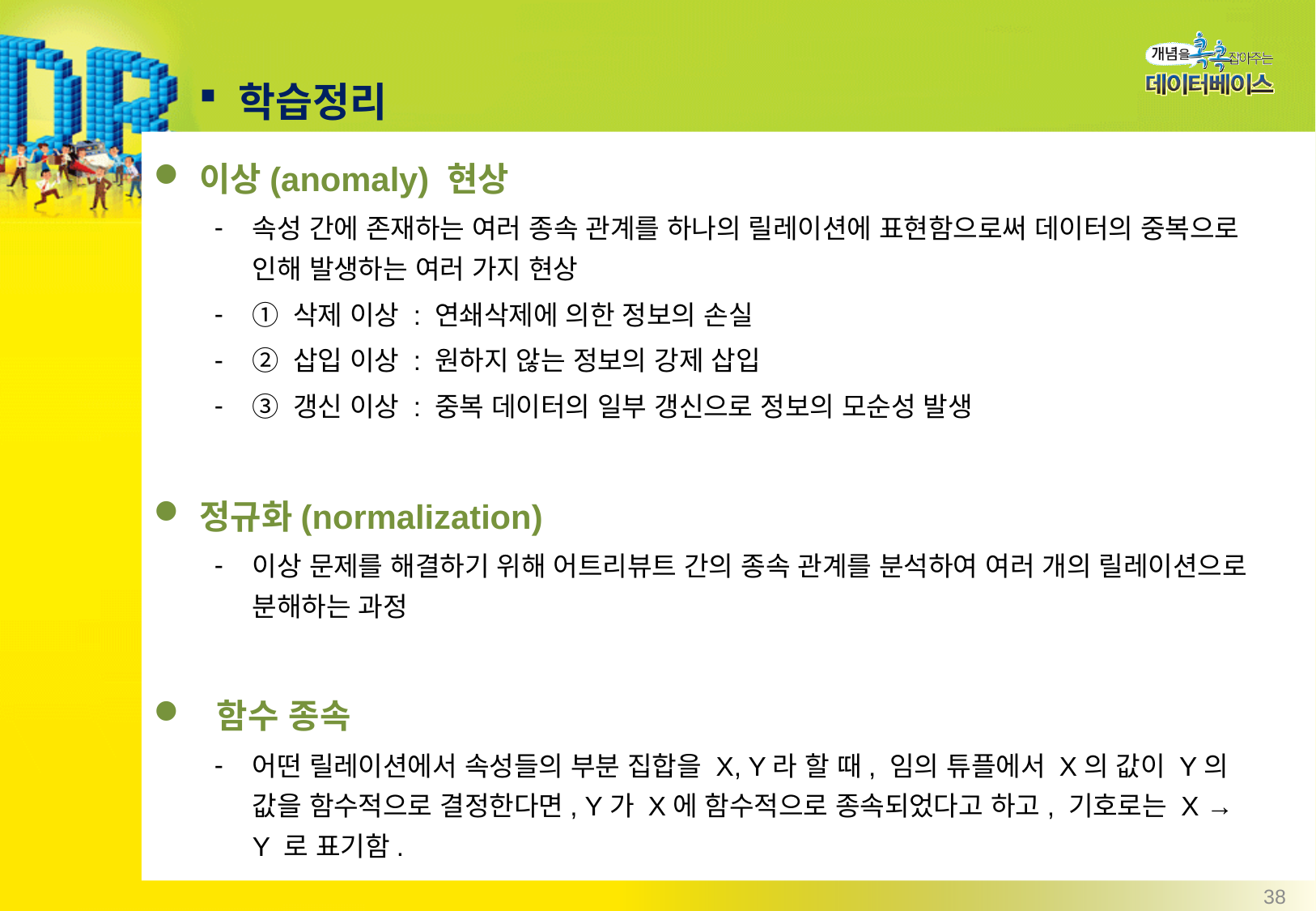

학습정리
이상(anomaly) 현상
속성 간에 존재하는 여러 종속 관계를 하나의 릴레이션에 표현함으로써 데이터의 중복으로 인해 발생하는 여러 가지 현상
① 삭제 이상 : 연쇄삭제에 의한 정보의 손실
② 삽입 이상 : 원하지 않는 정보의 강제 삽입
③ 갱신 이상 : 중복 데이터의 일부 갱신으로 정보의 모순성 발생

정규화(normalization)
이상 문제를 해결하기 위해 어트리뷰트 간의 종속 관계를 분석하여 여러 개의 릴레이션으로 분해하는 과정

 함수 종속
어떤 릴레이션에서 속성들의 부분 집합을 X, Y라 할 때, 임의 튜플에서 X의 값이 Y의 값을 함수적으로 결정한다면, Y가 X에 함수적으로 종속되었다고 하고, 기호로는 X → Y 로 표기함.

38